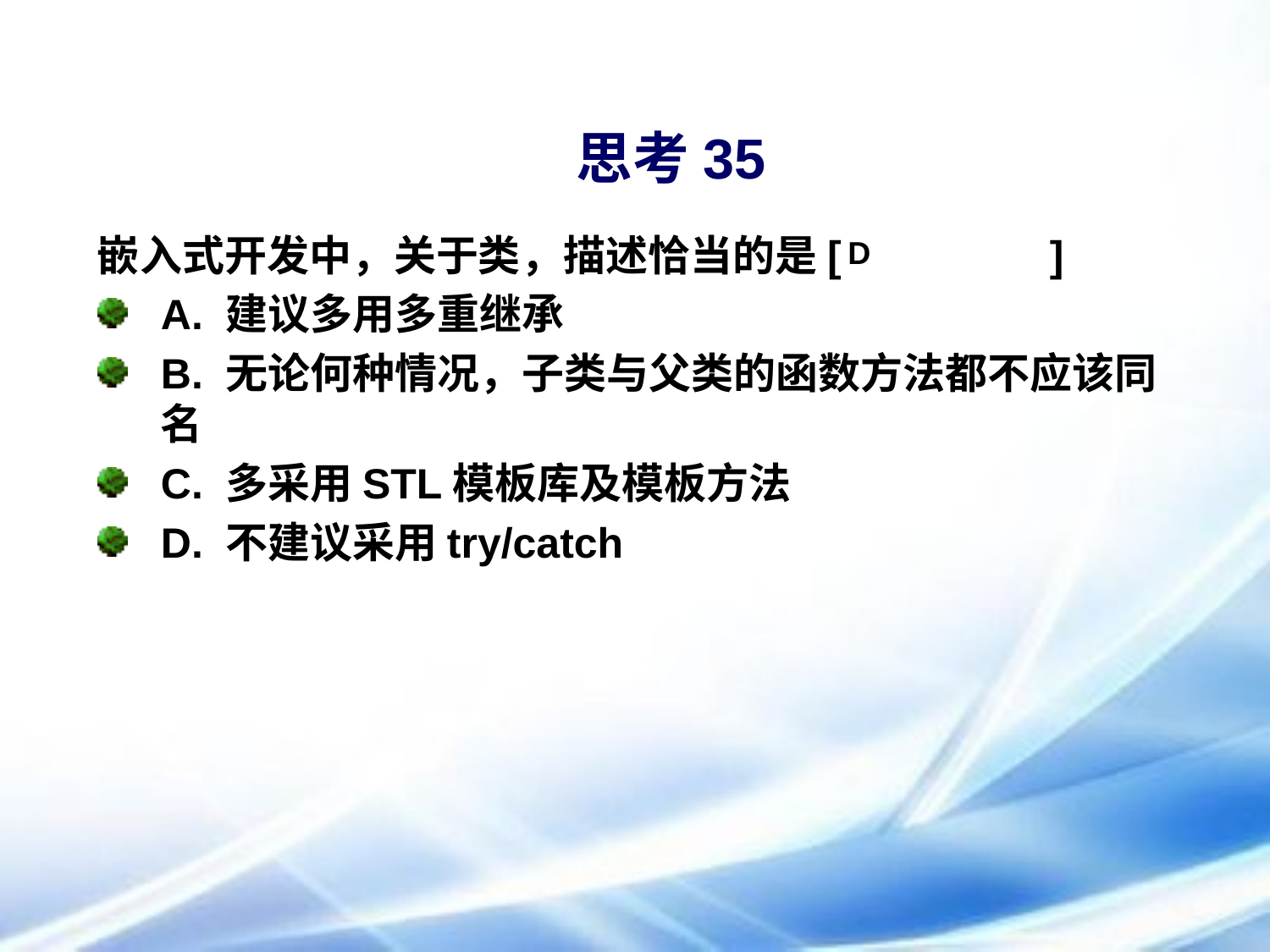

# 思考35
嵌入式开发中，关于类，描述恰当的是[		]
A. 建议多用多重继承
B. 无论何种情况，子类与父类的函数方法都不应该同名
C. 多采用STL模板库及模板方法
D. 不建议采用try/catch
D